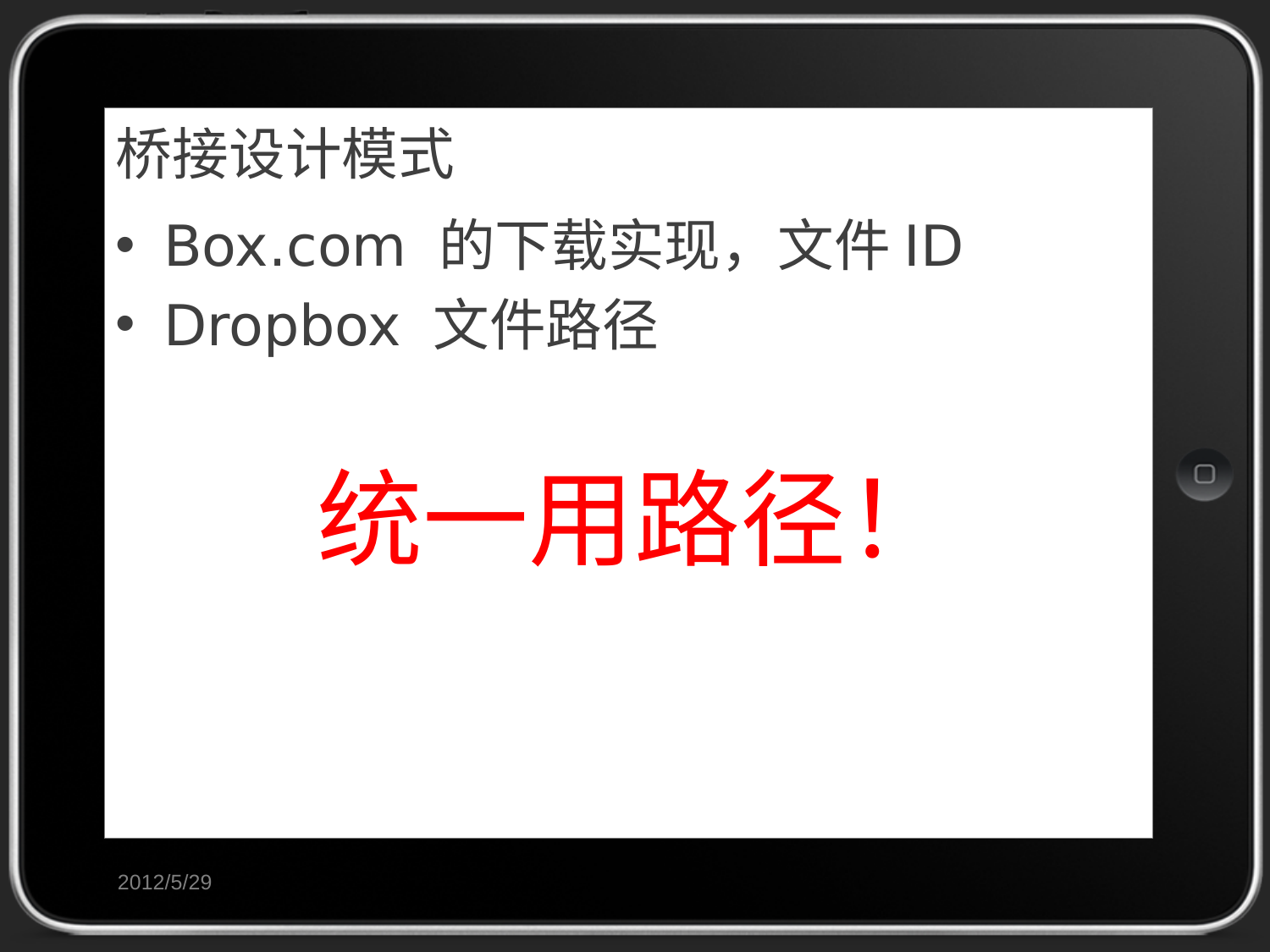

# 桥接设计模式
Box.com 的下载实现，文件ID
Dropbox 文件路径
统一用路径！
2012/5/29